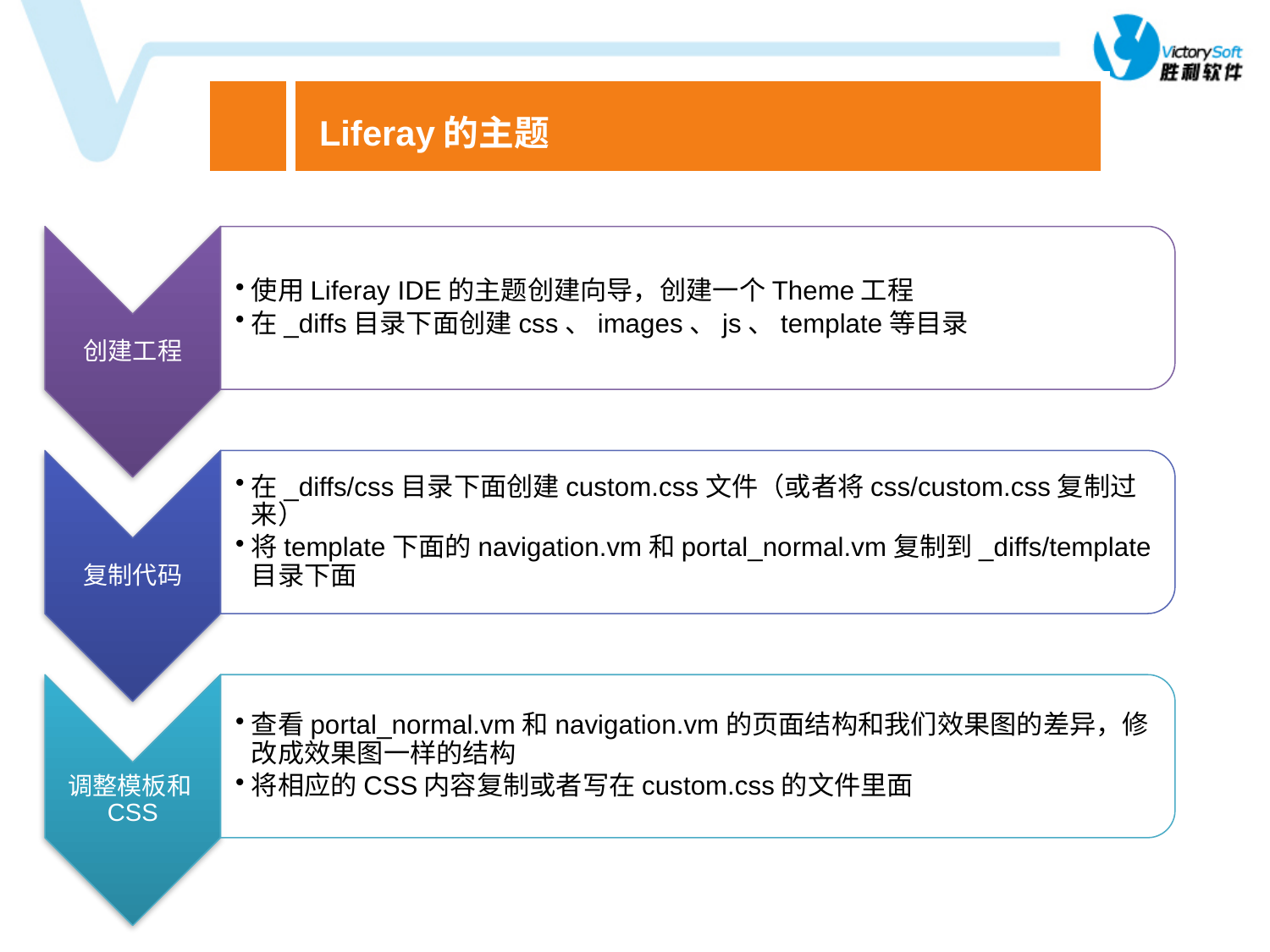

|  | Liferay的主题 |
| --- | --- |
创建工程
使用Liferay IDE的主题创建向导，创建一个Theme工程
在_diffs目录下面创建css、images、js、template等目录
复制代码
在_diffs/css目录下面创建custom.css文件（或者将css/custom.css复制过来）
将template下面的navigation.vm和portal_normal.vm复制到_diffs/template目录下面
调整模板和CSS
查看portal_normal.vm和navigation.vm的页面结构和我们效果图的差异，修改成效果图一样的结构
将相应的CSS内容复制或者写在custom.css的文件里面